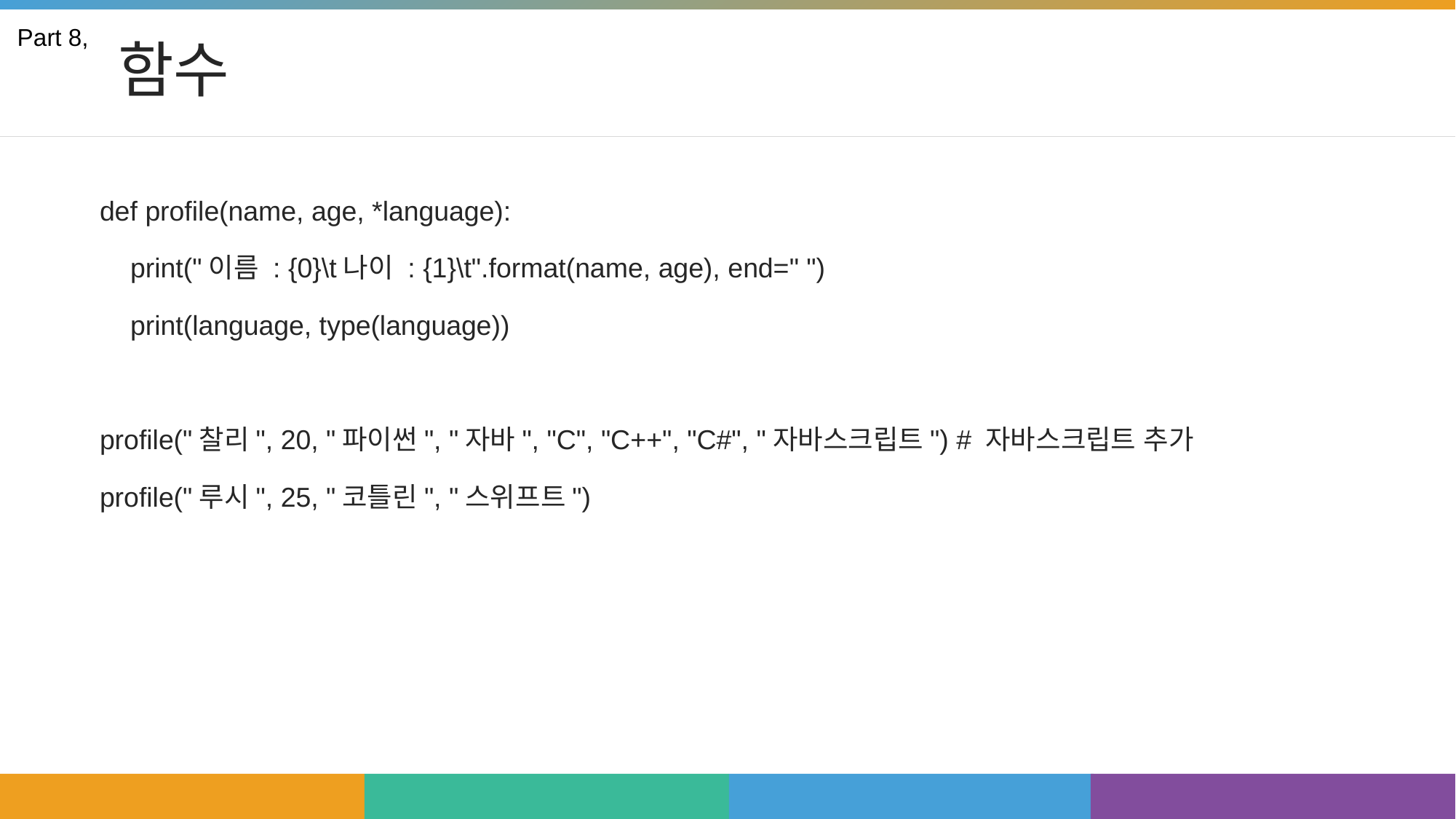

# 함수
Part 8,
def profile(name, age, *language):
    print("이름 : {0}\t나이 : {1}\t".format(name, age), end=" ")
    print(language, type(language))

profile("찰리", 20, "파이썬", "자바", "C", "C++", "C#", "자바스크립트") # 자바스크립트 추가
profile("루시", 25, "코틀린", "스위프트")